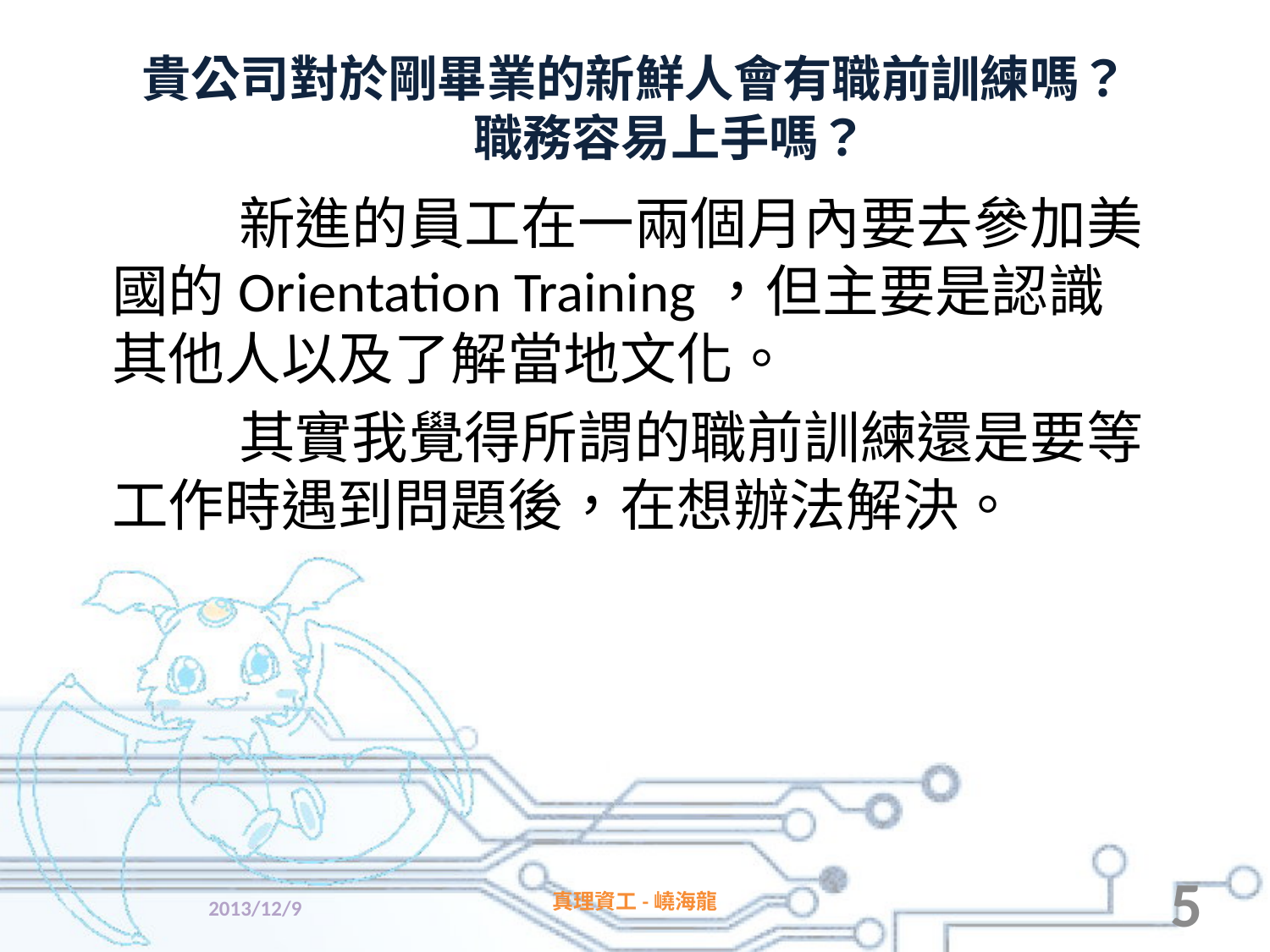

# 貴公司對於剛畢業的新鮮人會有職前訓練嗎？ 職務容易上手嗎？
	新進的員工在一兩個月內要去參加美國的Orientation Training，但主要是認識其他人以及了解當地文化。
	其實我覺得所謂的職前訓練還是要等工作時遇到問題後，在想辦法解決。
真理資工-嶢海龍
5
2013/12/9